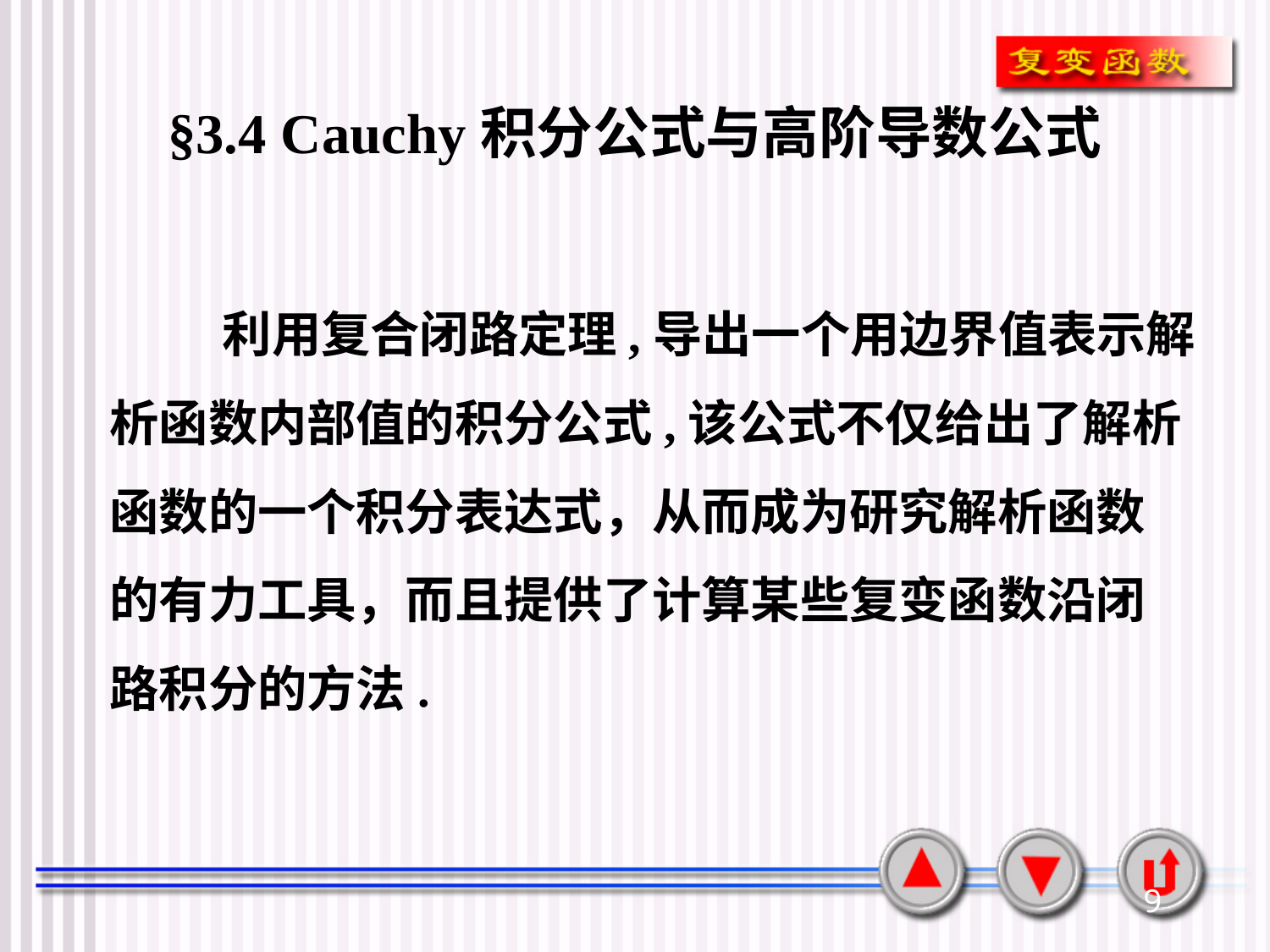

§3.4 Cauchy积分公式与高阶导数公式
         利用复合闭路定理,导出一个用边界值表示解
析函数内部值的积分公式,该公式不仅给出了解析
函数的一个积分表达式，从而成为研究解析函数
的有力工具，而且提供了计算某些复变函数沿闭
路积分的方法.
9